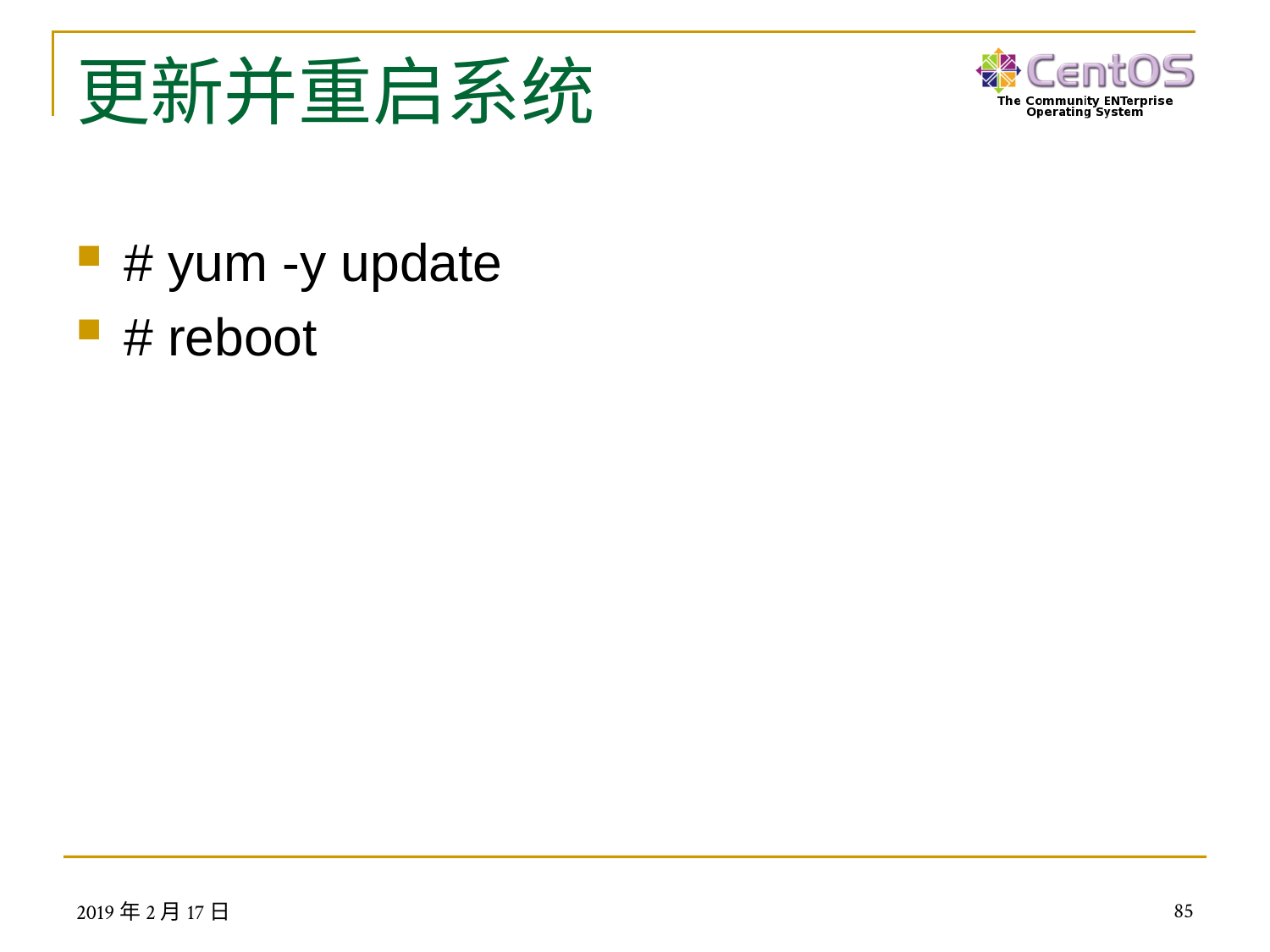

# 更新并重启系统
# yum -y update
# reboot

2019年2月17日
85